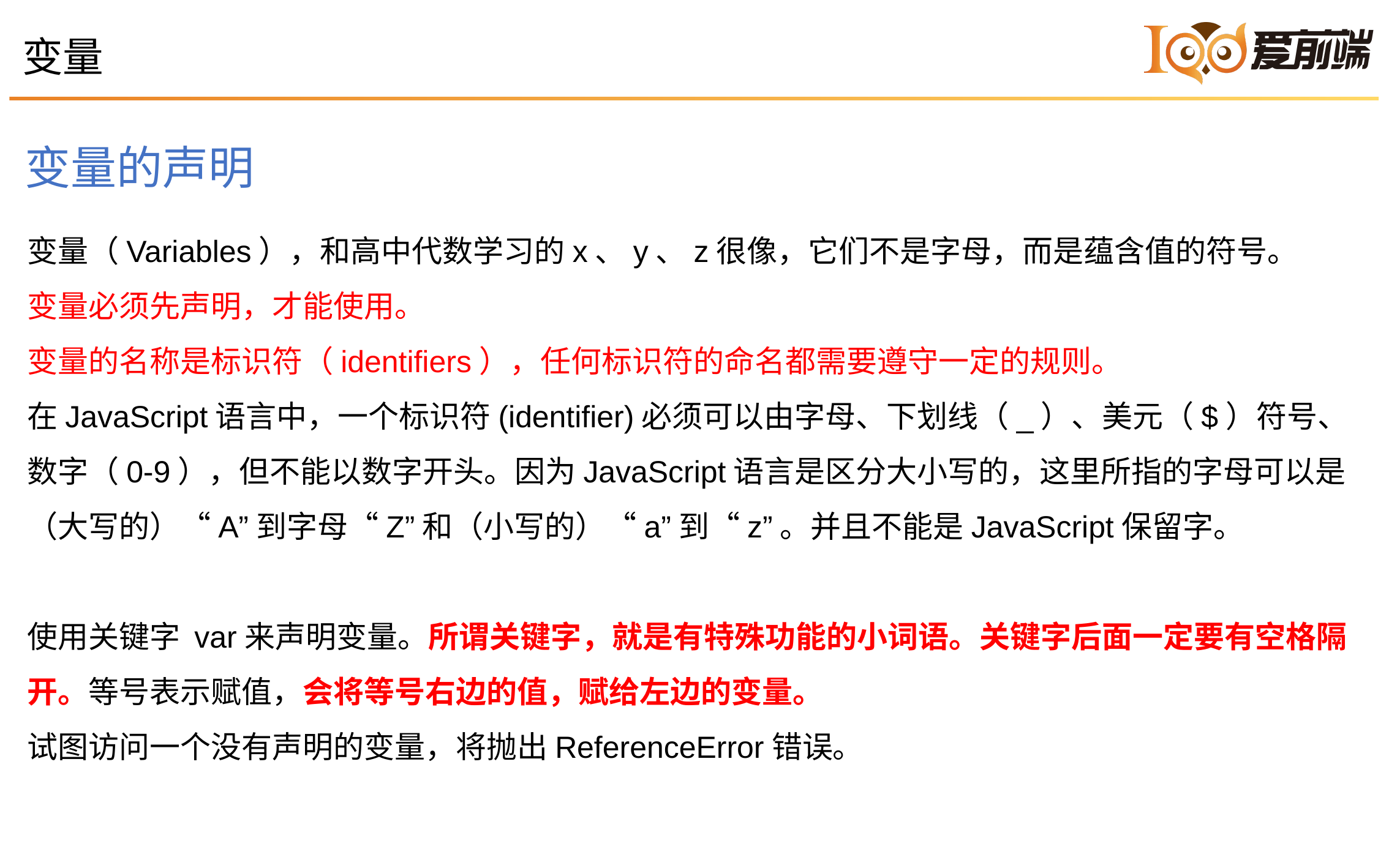

1
变量

变量的声明
变量（Variables），和高中代数学习的x、y、z很像，它们不是字母，而是蕴含值的符号。
变量必须先声明，才能使用。
变量的名称是标识符（identifiers），任何标识符的命名都需要遵守一定的规则。
在JavaScript语言中，一个标识符(identifier)必须可以由字母、下划线（_）、美元（$）符号、数字（0-9），但不能以数字开头。因为JavaScript语言是区分大小写的，这里所指的字母可以是（大写的）“A”到字母“Z”和（小写的）“a”到“z”。并且不能是JavaScript保留字。

使用关键字 var来声明变量。所谓关键字，就是有特殊功能的小词语。关键字后面一定要有空格隔开。等号表示赋值，会将等号右边的值，赋给左边的变量。
试图访问一个没有声明的变量，将抛出ReferenceError错误。